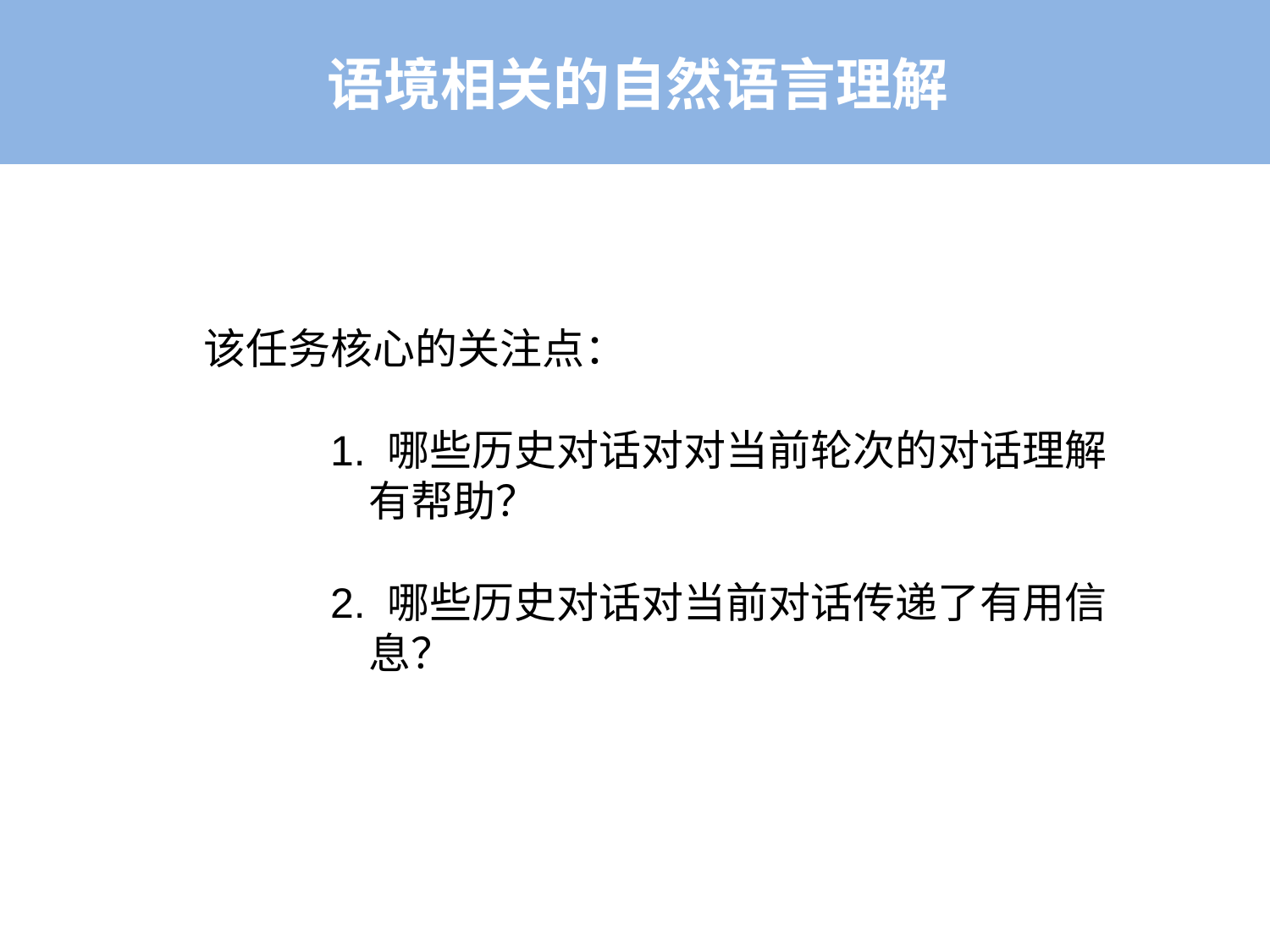

语境相关的自然语言理解

该任务核心的关注点：

	1. 哪些历史对话对对当前轮次的对话理解	    有帮助？

	2. 哪些历史对话对当前对话传递了有用信	    息？